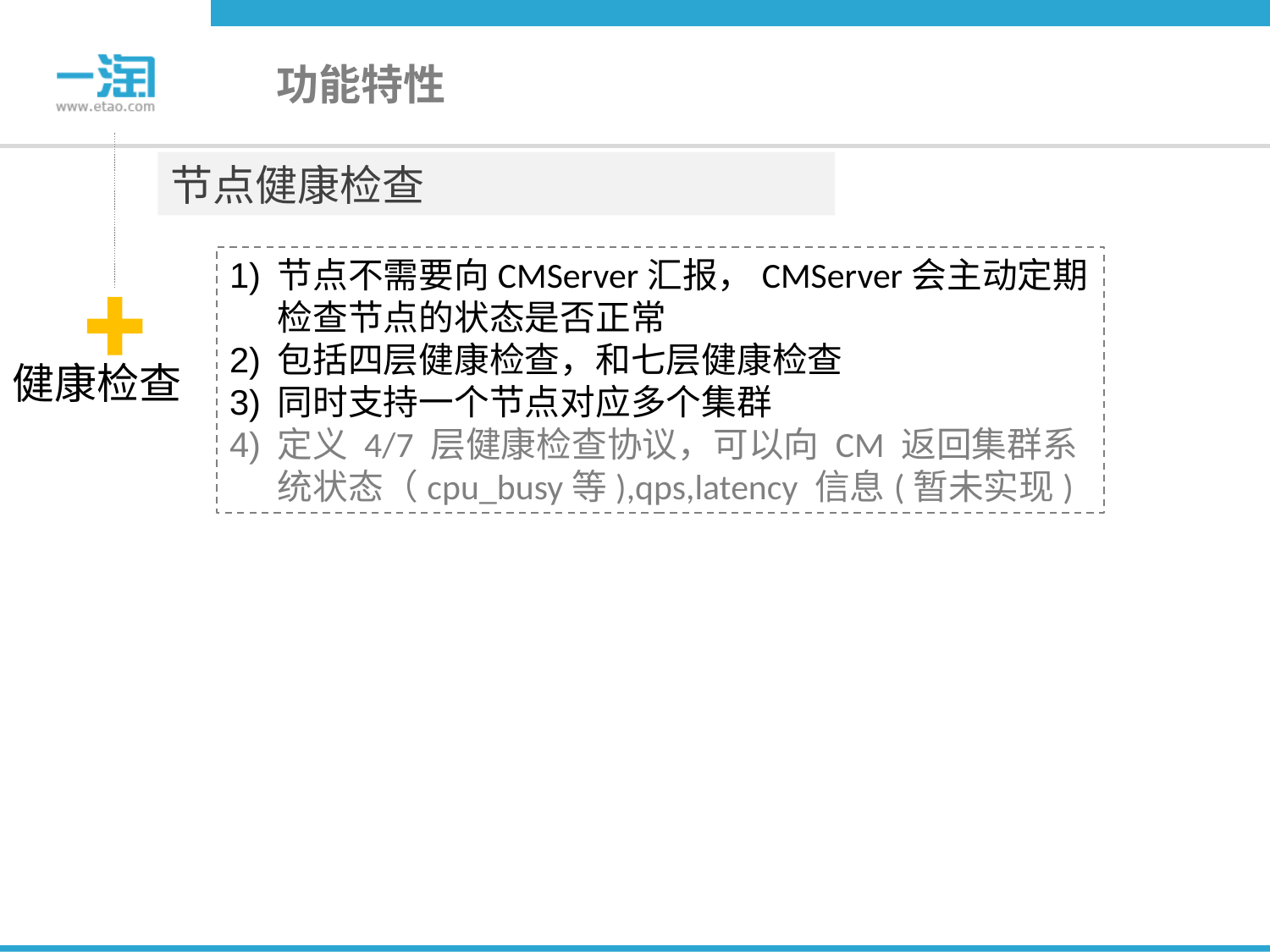

# 功能特性
节点健康检查
节点不需要向CMServer汇报，CMServer会主动定期检查节点的状态是否正常
包括四层健康检查，和七层健康检查
同时支持一个节点对应多个集群
定义 4/7 层健康检查协议，可以向 CM 返回集群系统状态（cpu_busy等),qps,latency 信息(暂未实现)

健康检查